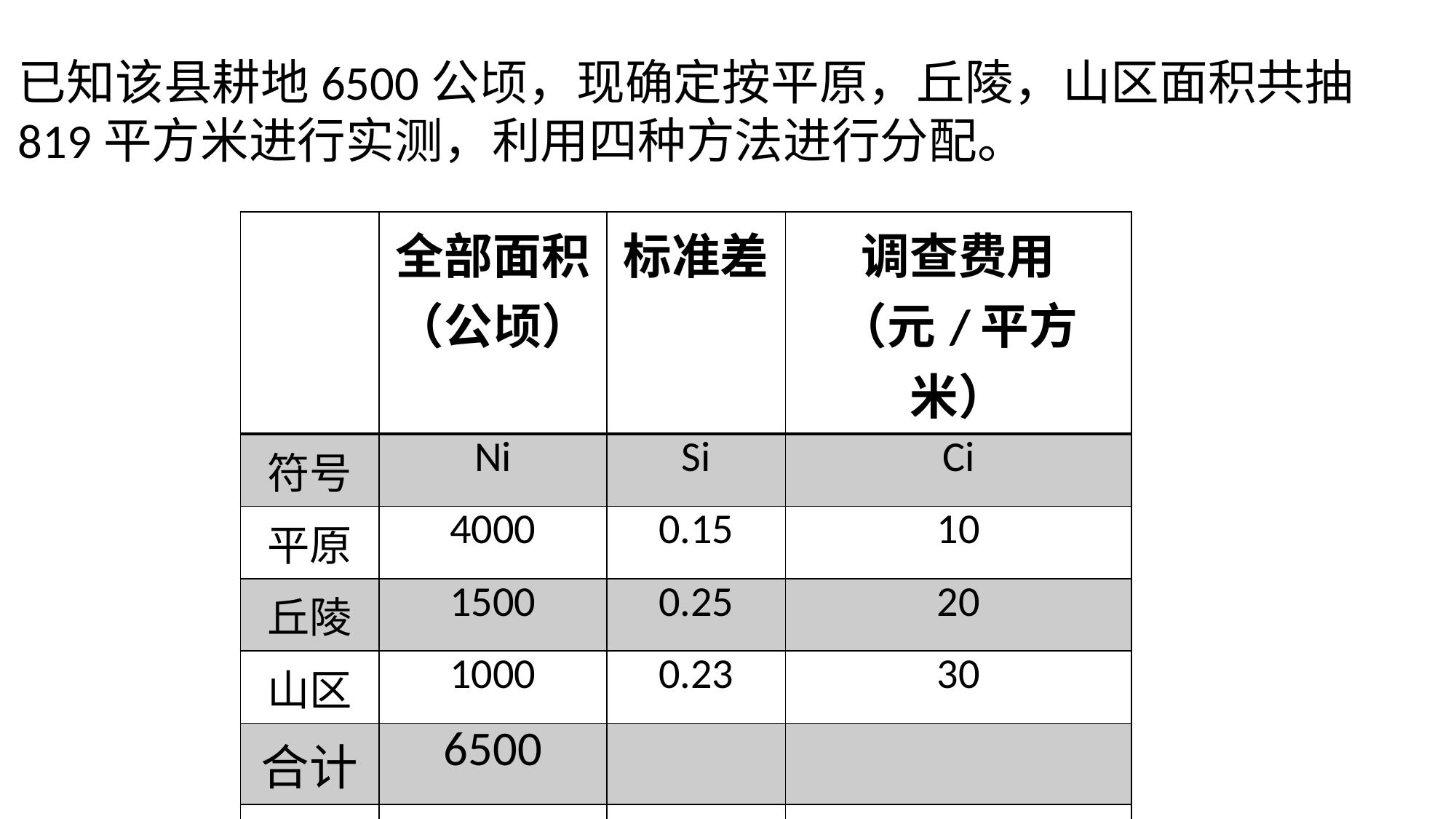

已知该县耕地6500公顷，现确定按平原，丘陵，山区面积共抽
819平方米进行实测，利用四种方法进行分配。

|  | 全部面积 （公顷） | 标准差 | 调查费用 （元/平方米） |
| --- | --- | --- | --- |
| 符号 | Ni | Si | Ci |
| 平原 | 4000 | 0.15 | 10 |
| 丘陵 | 1500 | 0.25 | 20 |
| 山区 | 1000 | 0.23 | 30 |
| 合计 | 6500 |  |  |
|  |  |  |  |
|  |  |  |  |